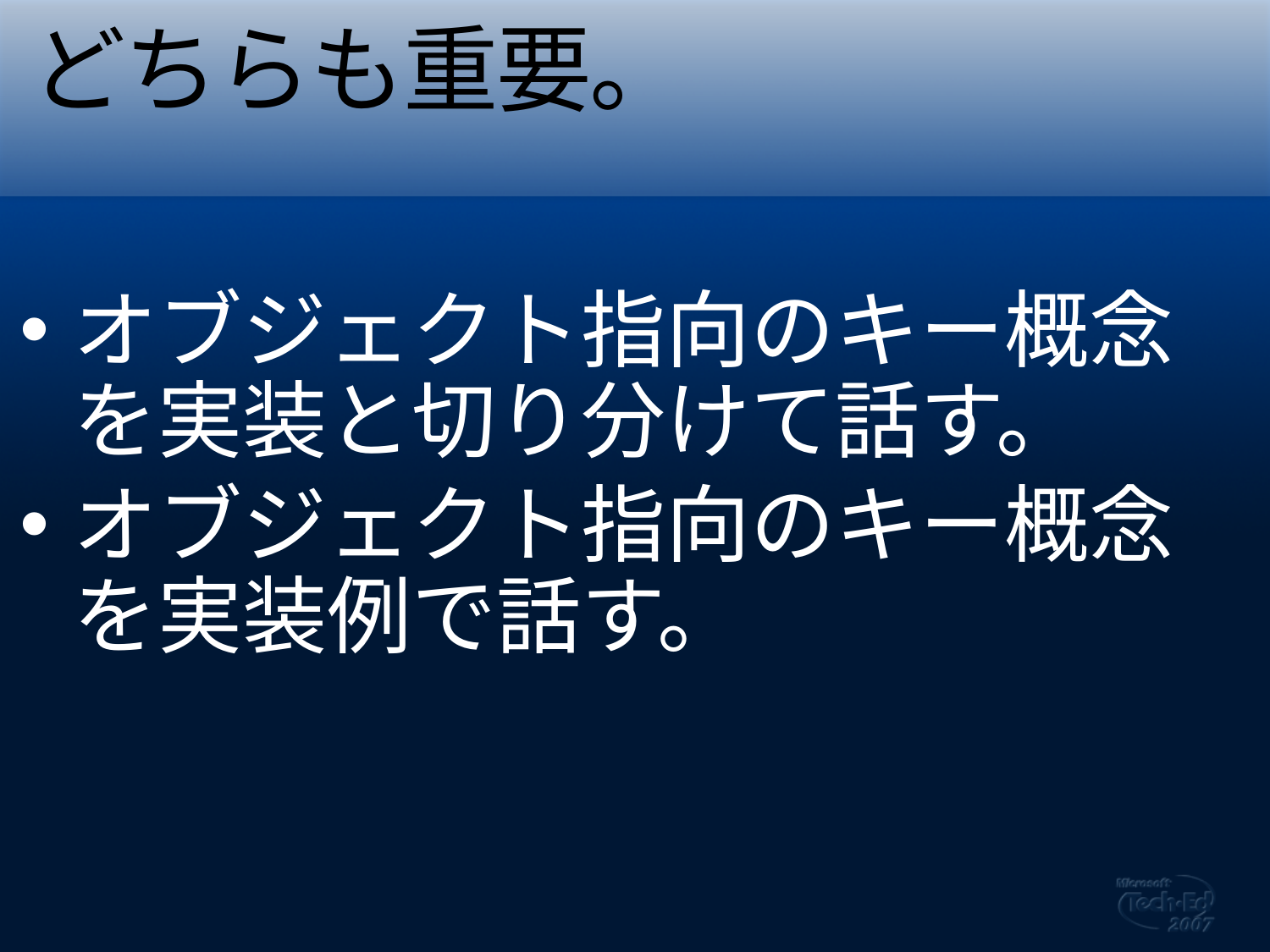

# どちらも重要。
オブジェクト指向のキー概念を実装と切り分けて話す。
オブジェクト指向のキー概念を実装例で話す。